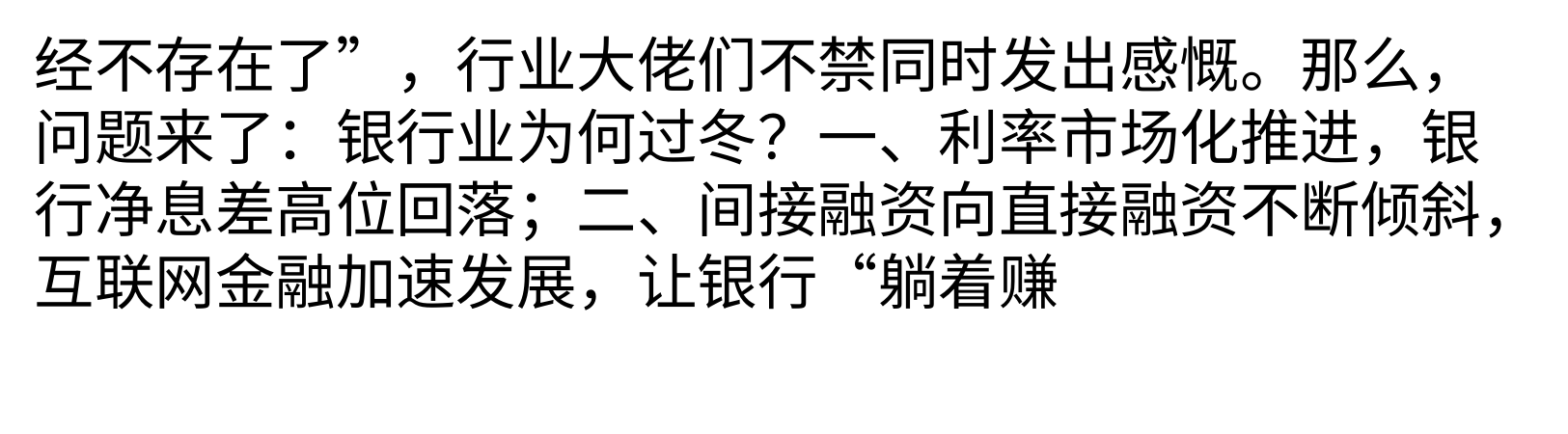

经不存在了”，行业大佬们不禁同时发出感慨。那么，问题来了：银行业为何过冬？一、利率市场化推进，银行净息差高位回落；二、间接融资向直接融资不断倾斜，互联网金融加速发展，让银行“躺着赚